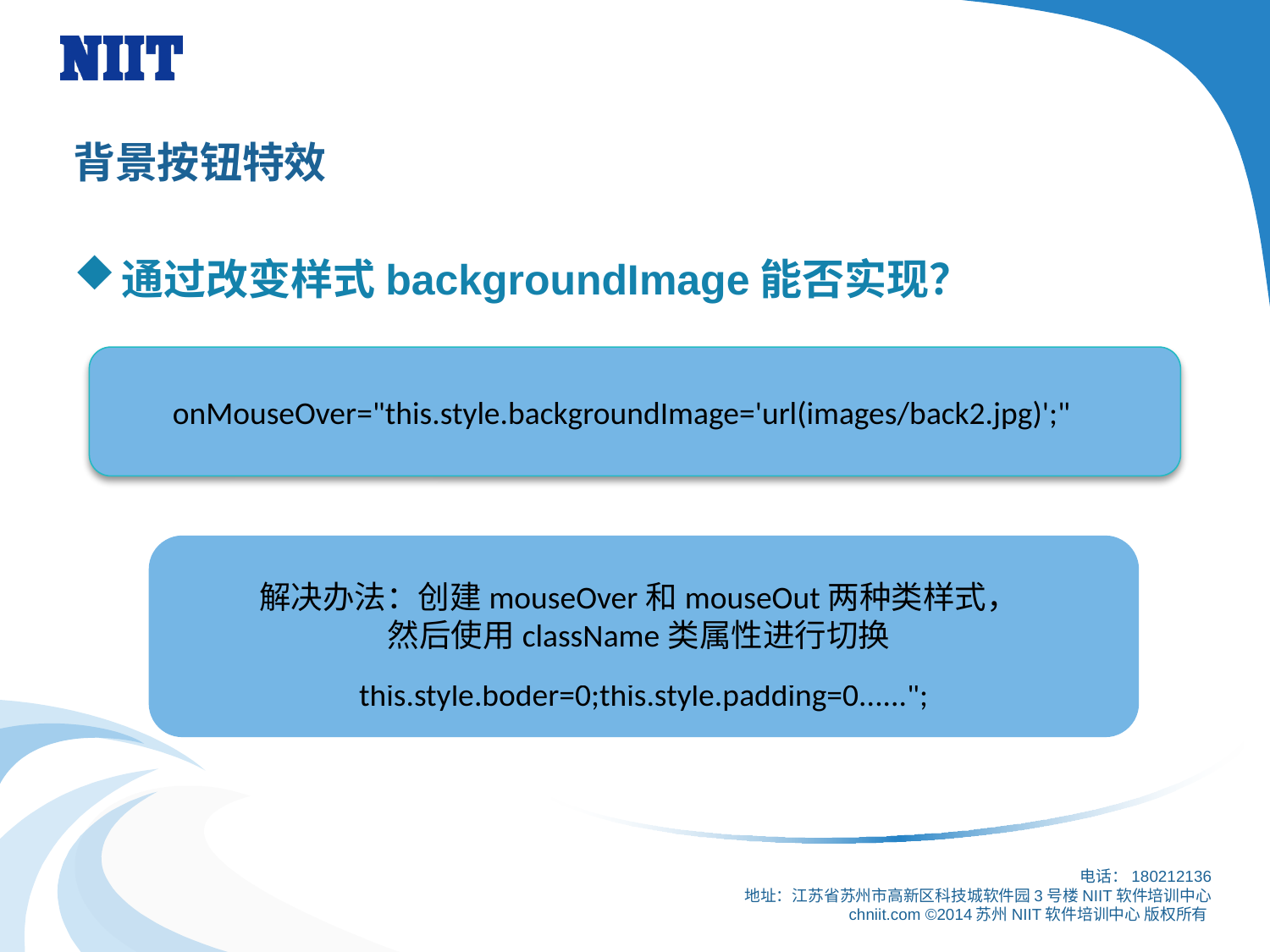

# 背景按钮特效
通过改变样式backgroundImage能否实现？
         onMouseOver="this.style.backgroundImage='url(images/back2.jpg)';"
失败的原因：当鼠标移到按钮上方时，除了图片要换以外，还应保留 border、margin、 padding等样式。即使用多行代码
onMouseOver="this.style.backgroundImage=‘url(images/back2.jpg)';
this.style.boder=0;this.style.padding=0......";
解决办法：创建mouseOver和mouseOut两种类样式，
然后使用className类属性进行切换